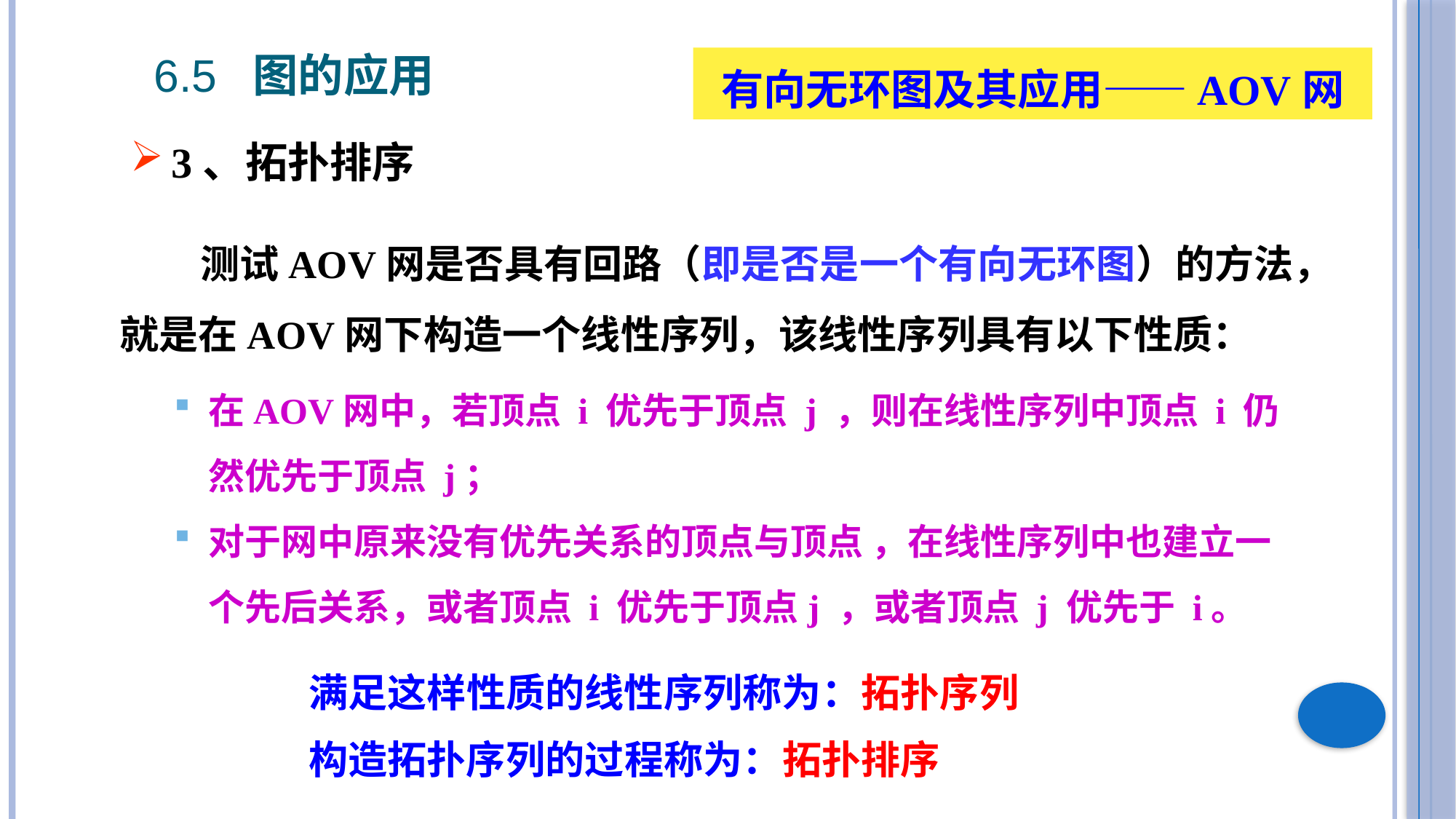

6.5  图的应用
有向无环图及其应用——AOV网
3、拓扑排序

        测试AOV网是否具有回路（即是否是一个有向无环图）的方法，就是在AOV网下构造一个线性序列，该线性序列具有以下性质：
在AOV网中，若顶点 i 优先于顶点 j ，则在线性序列中顶点 i 仍然优先于顶点 j；
对于网中原来没有优先关系的顶点与顶点 ，在线性序列中也建立一个先后关系，或者顶点 i 优先于顶点j ，或者顶点 j 优先于 i。
满足这样性质的线性序列称为：拓扑序列
构造拓扑序列的过程称为：拓扑排序